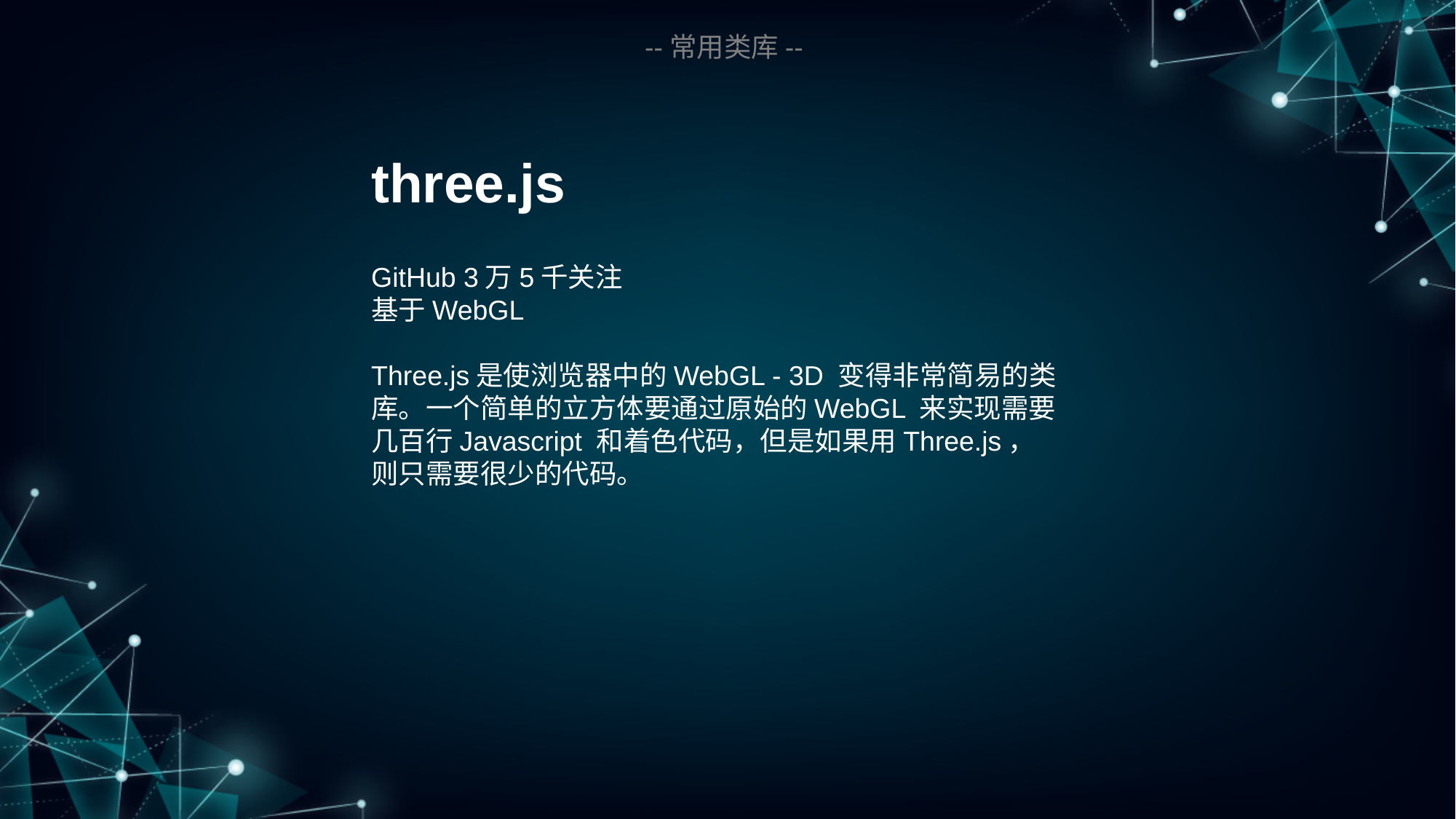

--常用类库--
three.js
GitHub 3万5千关注
基于WebGL

Three.js是使浏览器中的WebGL - 3D 变得非常简易的类库。一个简单的立方体要通过原始的WebGL 来实现需要几百行Javascript 和着色代码，但是如果用Three.js，则只需要很少的代码。